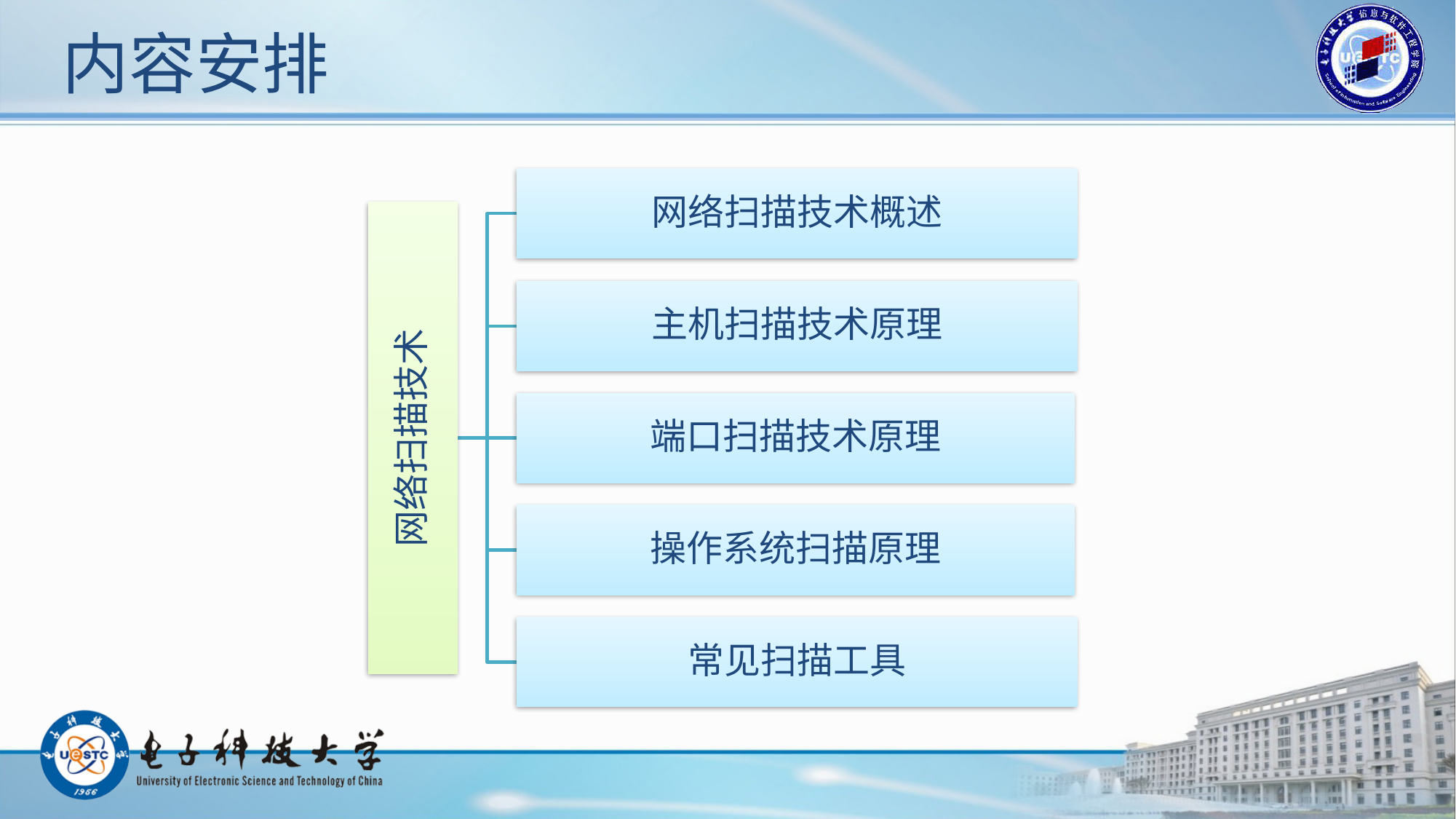

# 内容安排

网络扫描技术
网络扫描技术概述
主机扫描技术原理
端口扫描技术原理
操作系统扫描原理
常见扫描工具